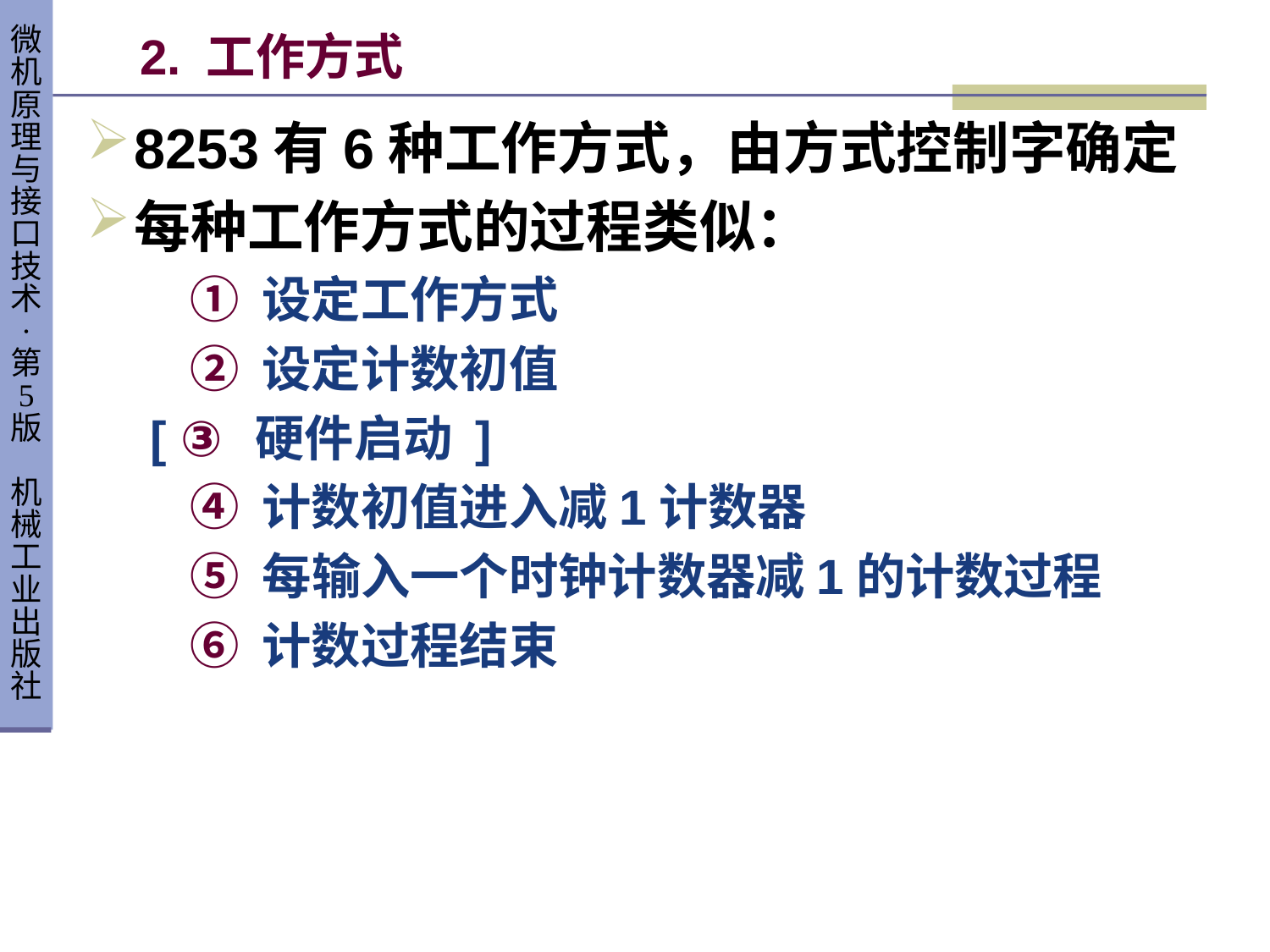

# 2. 工作方式
8253有6种工作方式，由方式控制字确定
每种工作方式的过程类似：
	① 设定工作方式
	② 设定计数初值
[ ③ 硬件启动 ]
	④ 计数初值进入减1计数器
	⑤ 每输入一个时钟计数器减1的计数过程
	⑥ 计数过程结束